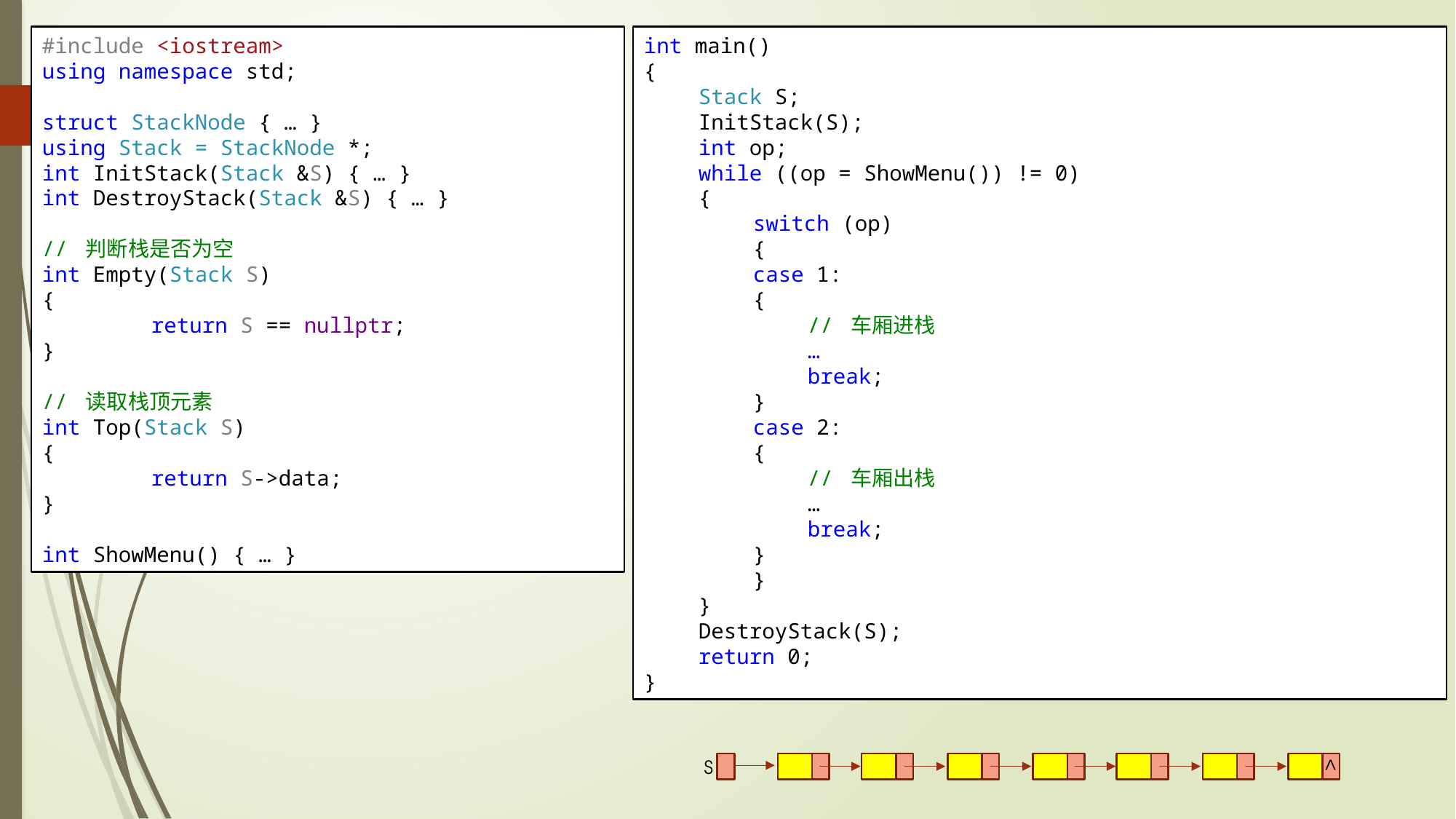

#include <iostream>
using namespace std;

struct StackNode { … }
using Stack = StackNode *;
int InitStack(Stack &S) { … }
int DestroyStack(Stack &S) { … }

// 判断栈是否为空
int Empty(Stack S)
{
	return S == nullptr;
}

// 读取栈顶元素
int Top(Stack S)
{
	return S->data;
}

int ShowMenu() { … }
int main()
{
Stack S;
InitStack(S);
int op;
while ((op = ShowMenu()) != 0)
{
switch (op)
{
case 1:
{
// 车厢进栈
…
break;
}
case 2:
{
// 车厢出栈
…
break;
}
}
}
DestroyStack(S);
return 0;
}
^
S